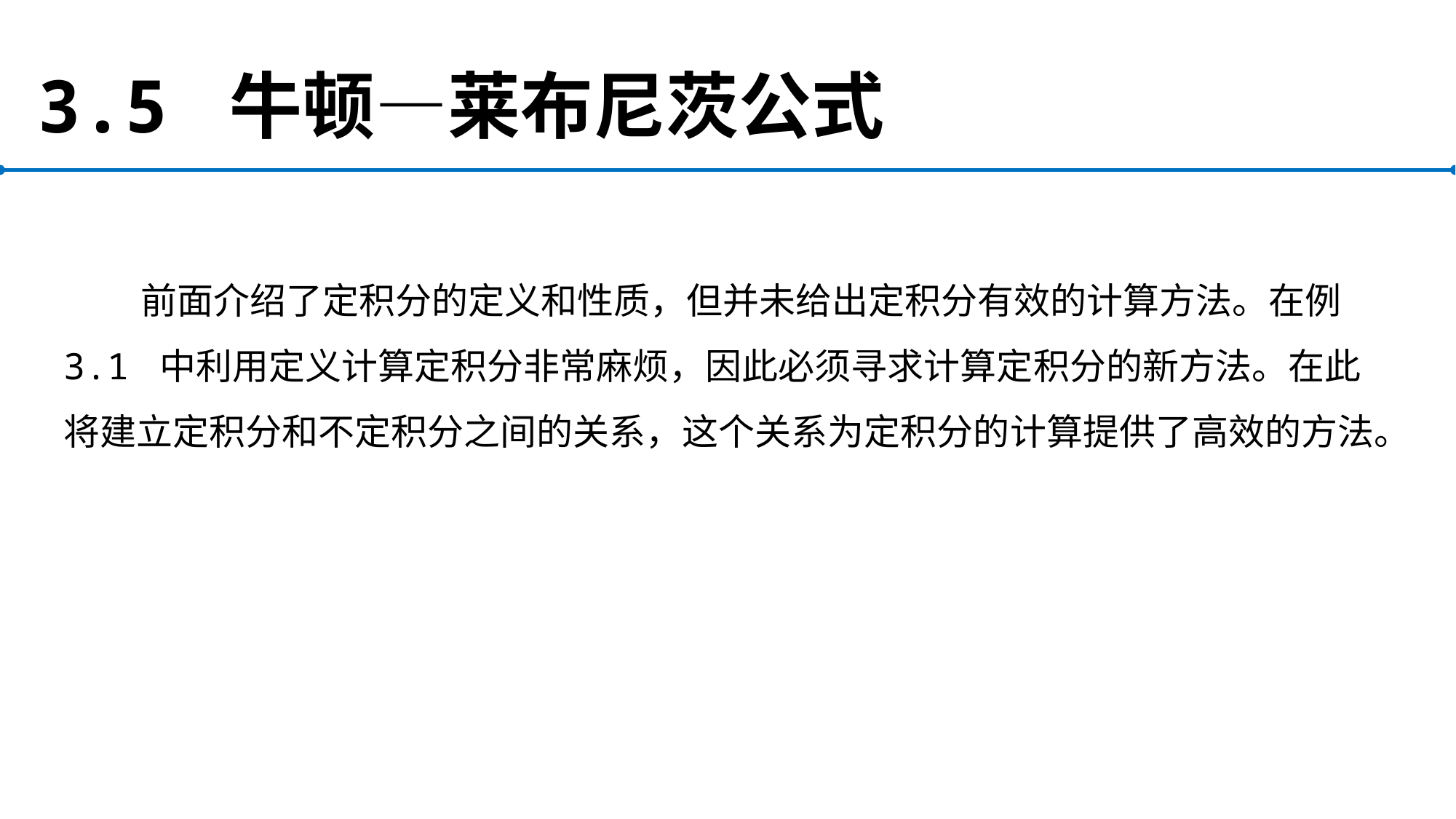

# 3.5 牛顿—莱布尼茨公式
前面介绍了定积分的定义和性质，但并未给出定积分有效的计算方法。在例3.1 中利用定义计算定积分非常麻烦，因此必须寻求计算定积分的新方法。在此将建立定积分和不定积分之间的关系，这个关系为定积分的计算提供了高效的方法。